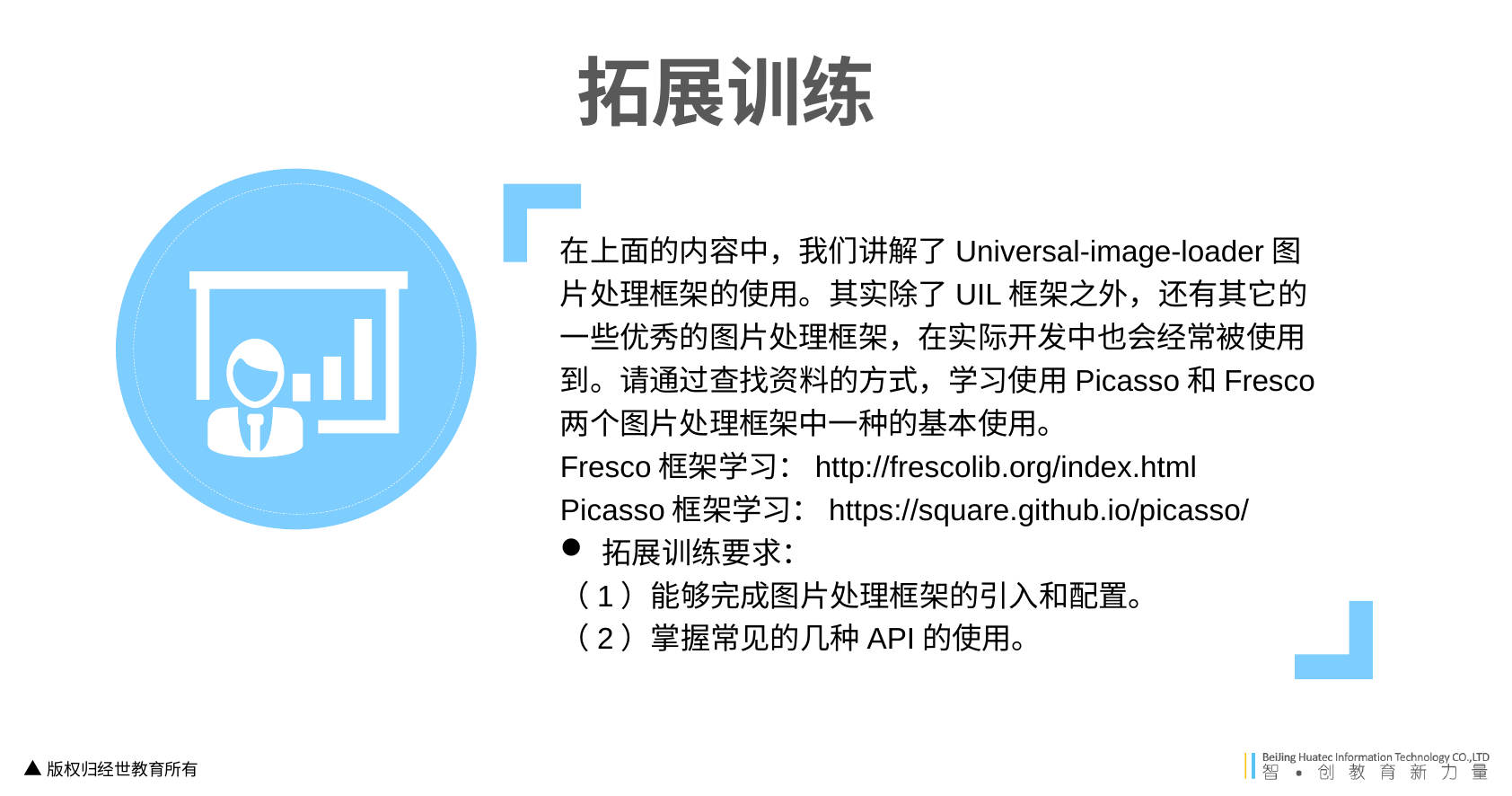

拓展训练

在上面的内容中，我们讲解了Universal-image-loader图片处理框架的使用。其实除了UIL框架之外，还有其它的一些优秀的图片处理框架，在实际开发中也会经常被使用到。请通过查找资料的方式，学习使用Picasso和Fresco两个图片处理框架中一种的基本使用。
Fresco框架学习：http://frescolib.org/index.html
Picasso框架学习：https://square.github.io/picasso/
拓展训练要求：
（1）能够完成图片处理框架的引入和配置。
（2）掌握常见的几种API的使用。